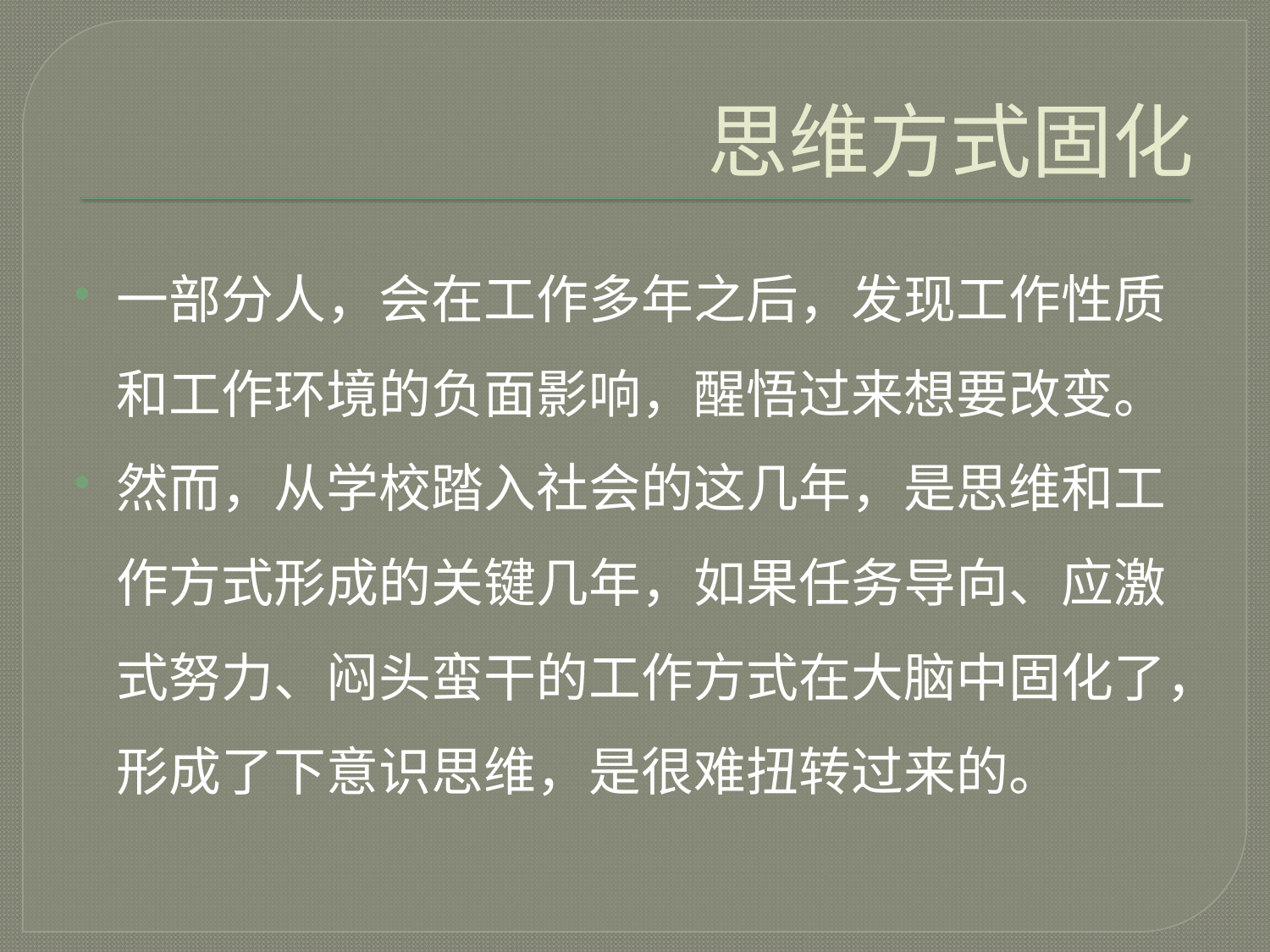

# 思维方式固化
一部分人，会在工作多年之后，发现工作性质和工作环境的负面影响，醒悟过来想要改变。
然而，从学校踏入社会的这几年，是思维和工作方式形成的关键几年，如果任务导向、应激式努力、闷头蛮干的工作方式在大脑中固化了，形成了下意识思维，是很难扭转过来的。